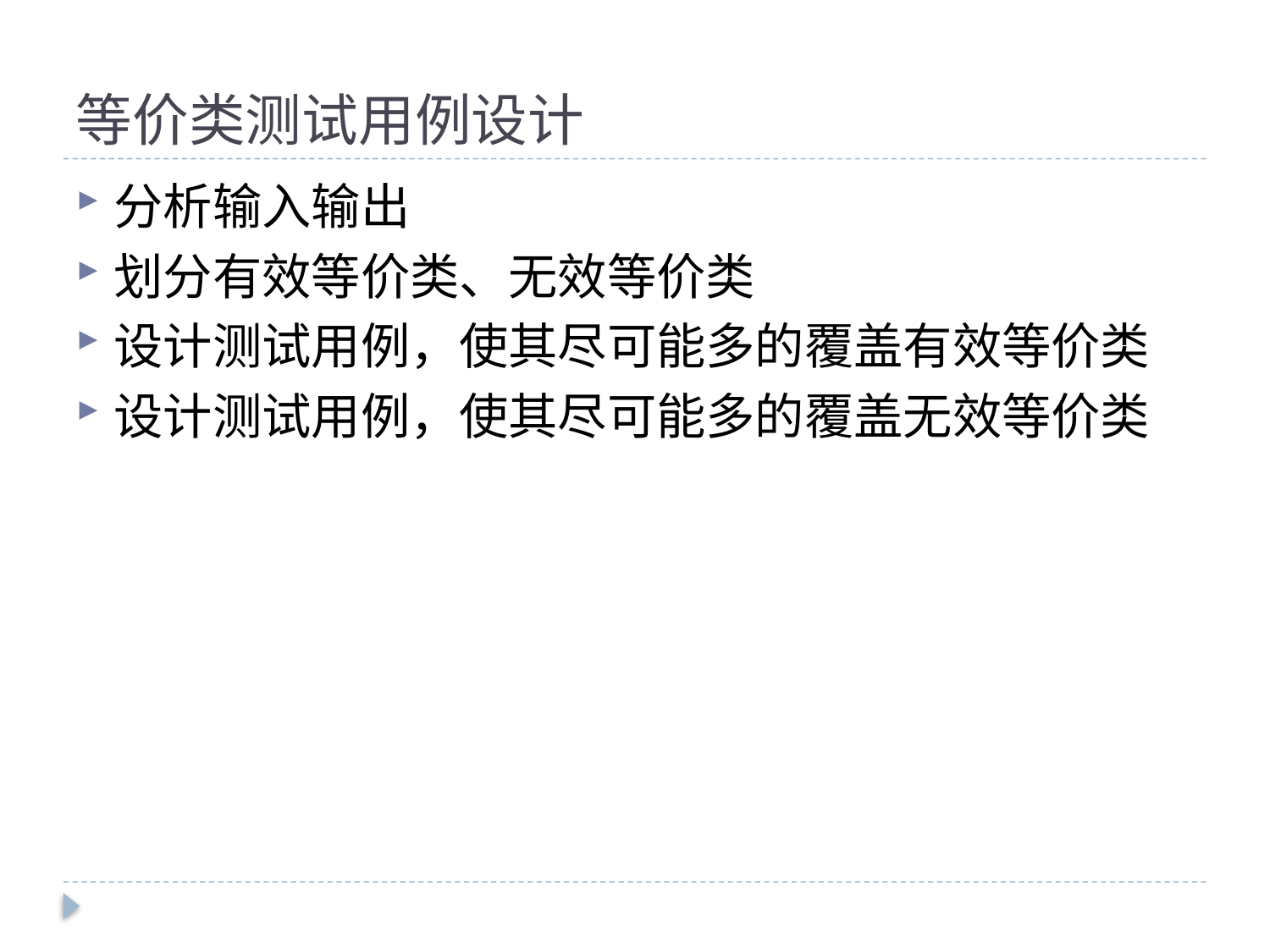

# 等价类测试用例设计
分析输入输出
划分有效等价类、无效等价类
设计测试用例，使其尽可能多的覆盖有效等价类
设计测试用例，使其尽可能多的覆盖无效等价类